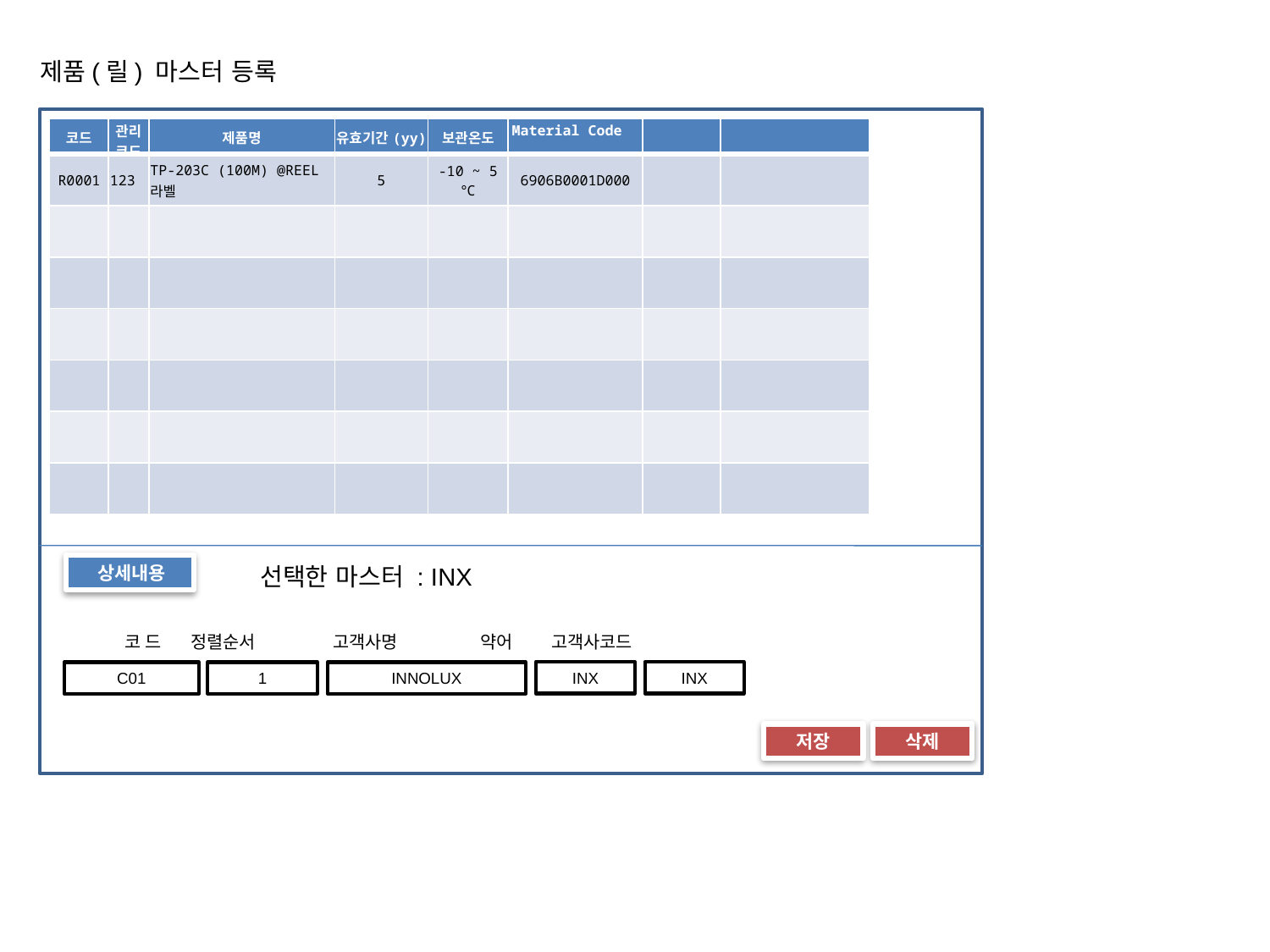

제품(릴) 마스터 등록

| 코드 | 관리코드 | 제품명 | 유효기간(yy) | 보관온도 | Material Code |  |  |
| --- | --- | --- | --- | --- | --- | --- | --- |
| R0001 | 123 | TP-203C (100M) @REEL 라벨 | 5 | -10 ~ 5 ℃ | 6906B0001D000 |  |  |
|  |  |  |  |  |  |  |  |
|  |  |  |  |  |  |  |  |
|  |  |  |  |  |  |  |  |
|  |  |  |  |  |  |  |  |
|  |  |  |  |  |  |  |  |
|  |  |  |  |  |  |  |  |
   상세내용
선택한 마스터 : INX
            코 드      정렬순서                고객사명                 약어        고객사코드
INX
INX
C01
1
INNOLUX
저장
삭제